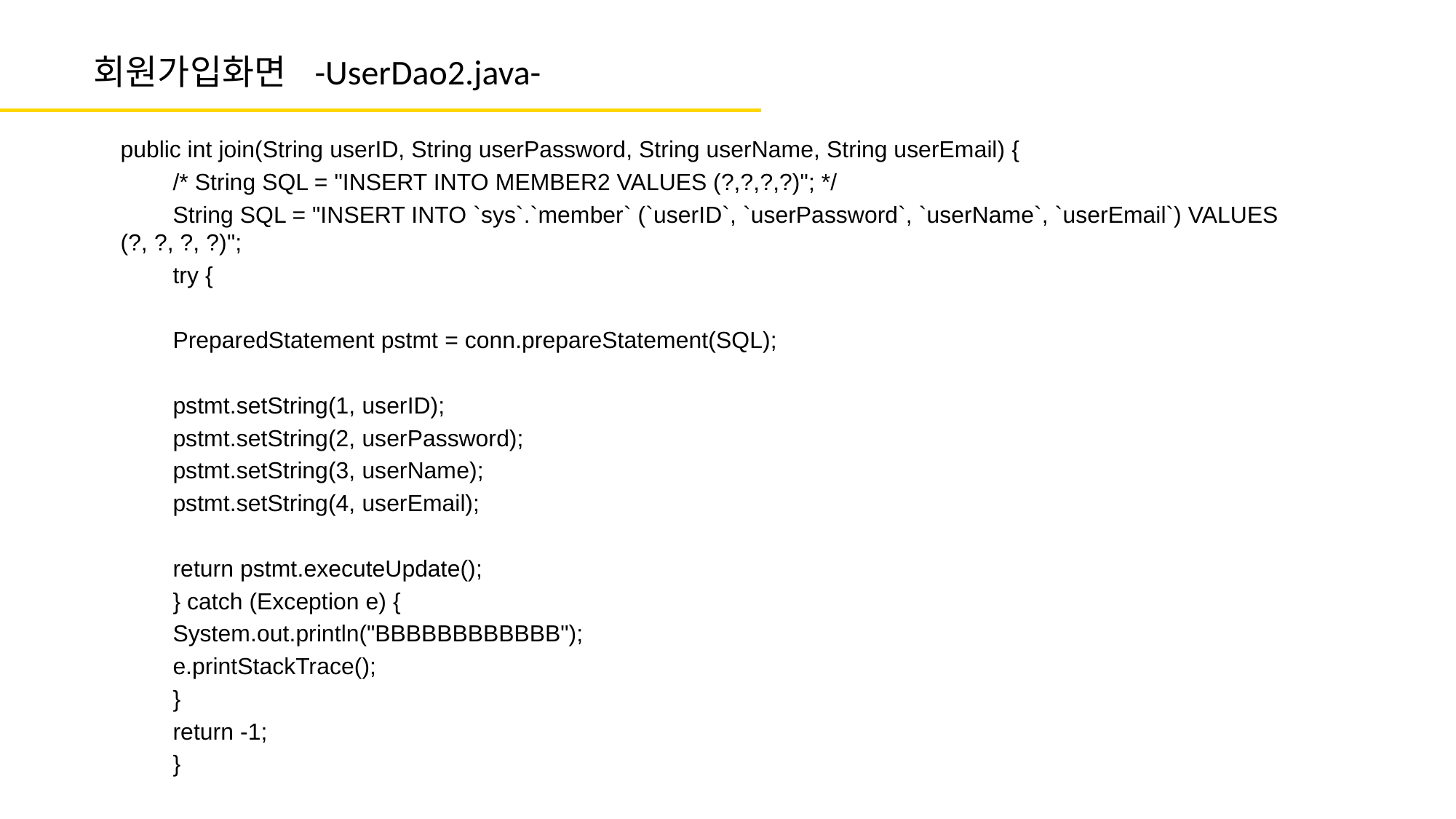

# 회원가입화면  -UserDao2.java-
public int join(String userID, String userPassword, String userName, String userEmail) {
		/* String SQL = "INSERT INTO MEMBER2 VALUES (?,?,?,?)"; */
		String SQL = "INSERT INTO `sys`.`member` (`userID`, `userPassword`, `userName`, `userEmail`) VALUES (?, ?, ?, ?)";
		try {

			PreparedStatement pstmt = conn.prepareStatement(SQL);

			pstmt.setString(1, userID);
			pstmt.setString(2, userPassword);
			pstmt.setString(3, userName);
			pstmt.setString(4, userEmail);

			return pstmt.executeUpdate();
		} catch (Exception e) {
			System.out.println("BBBBBBBBBBBB");
			e.printStackTrace();
		}
		return -1;
	}